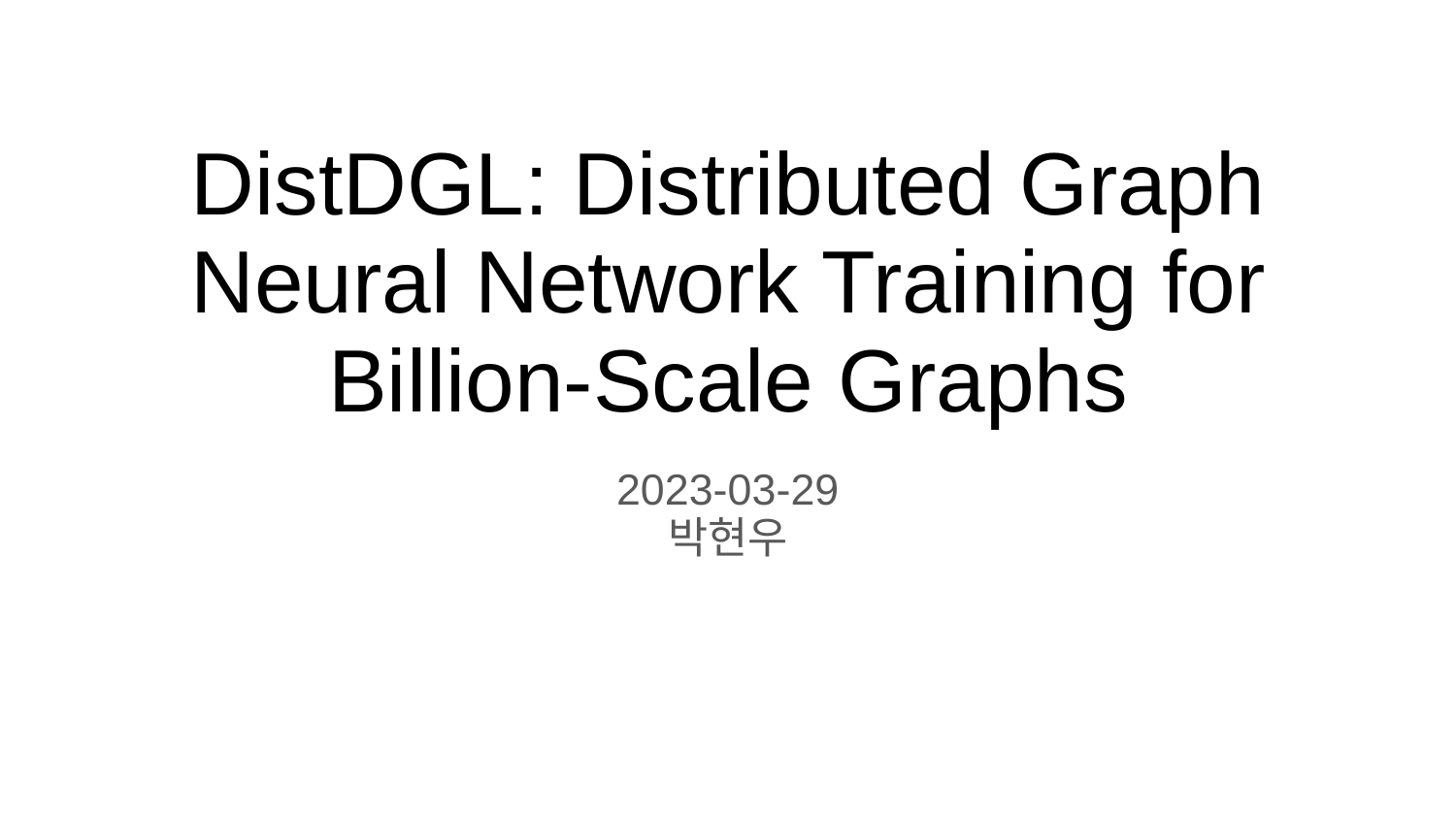

# DistDGL: Distributed Graph Neural Network Training for Billion-Scale Graphs
2023-03-29
박현우